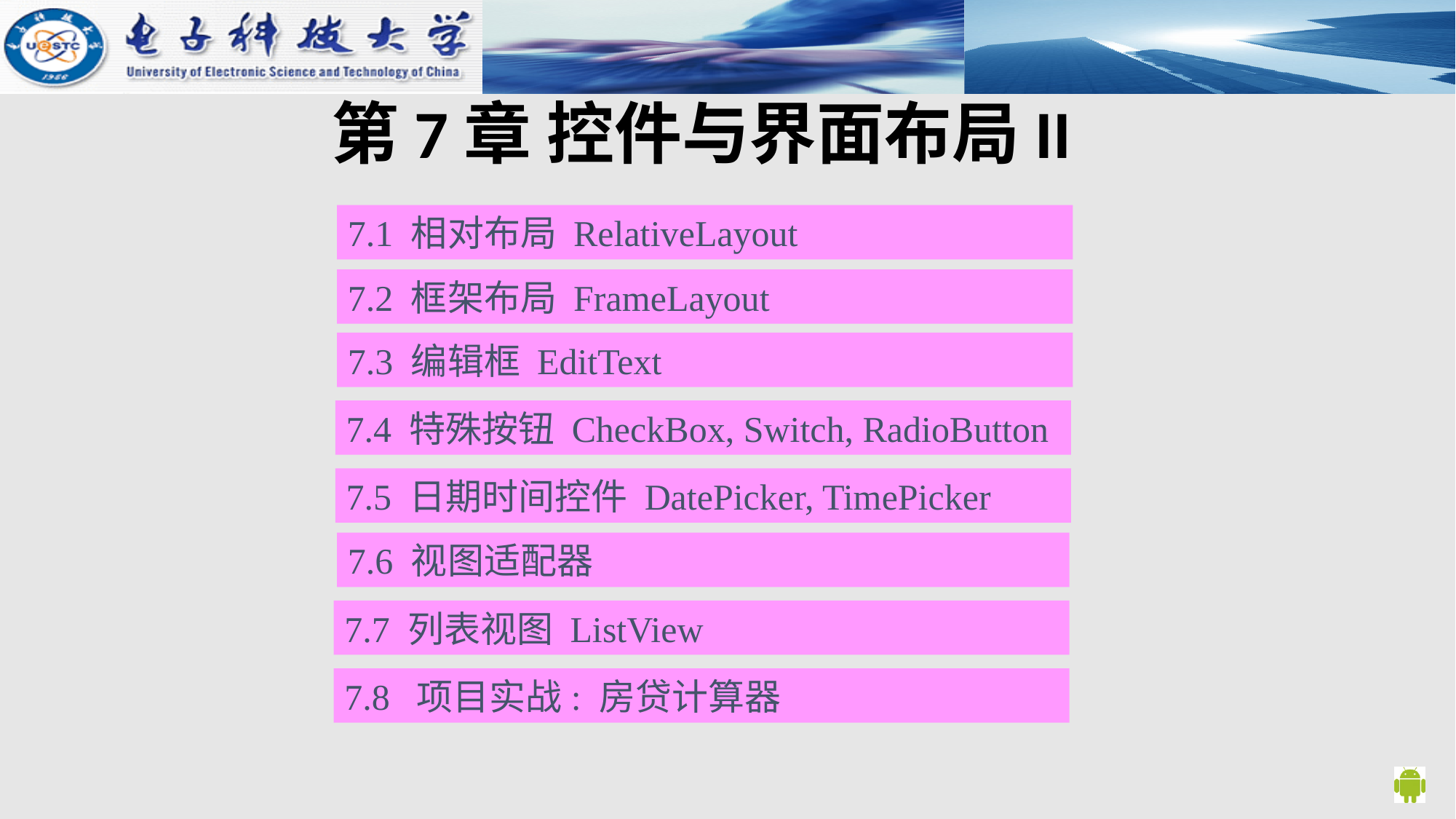

# 第7章 控件与界面布局II
7.1 相对布局 RelativeLayout
7.2 框架布局 FrameLayout
7.3 编辑框 EditText
7.4 特殊按钮 CheckBox, Switch, RadioButton
7.5 日期时间控件 DatePicker, TimePicker
7.6 视图适配器
7.7 列表视图 ListView
7.8  项目实战: 房贷计算器